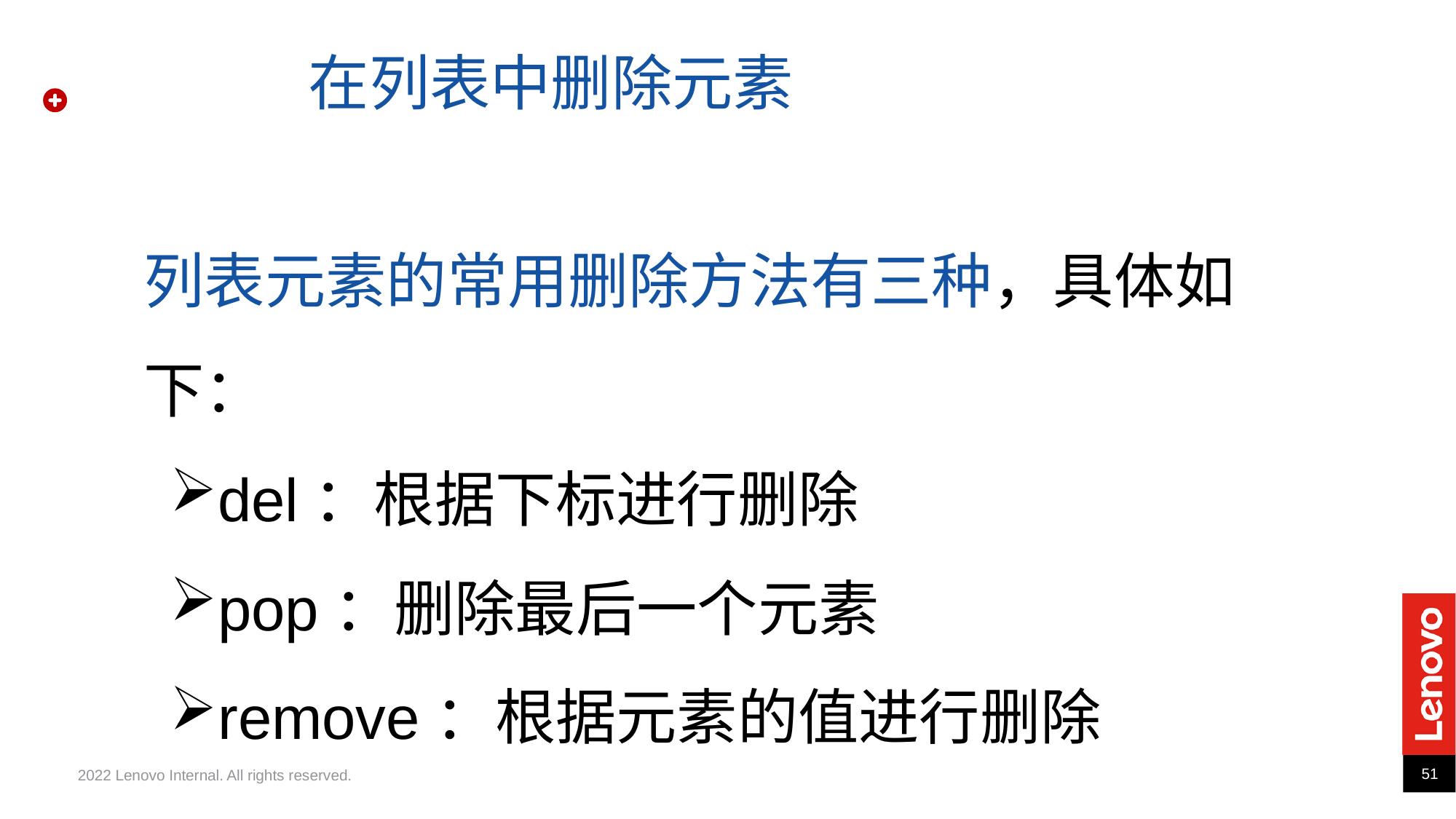

在列表中删除元素
列表元素的常用删除方法有三种，具体如下：
del：根据下标进行删除
pop：删除最后一个元素
remove：根据元素的值进行删除